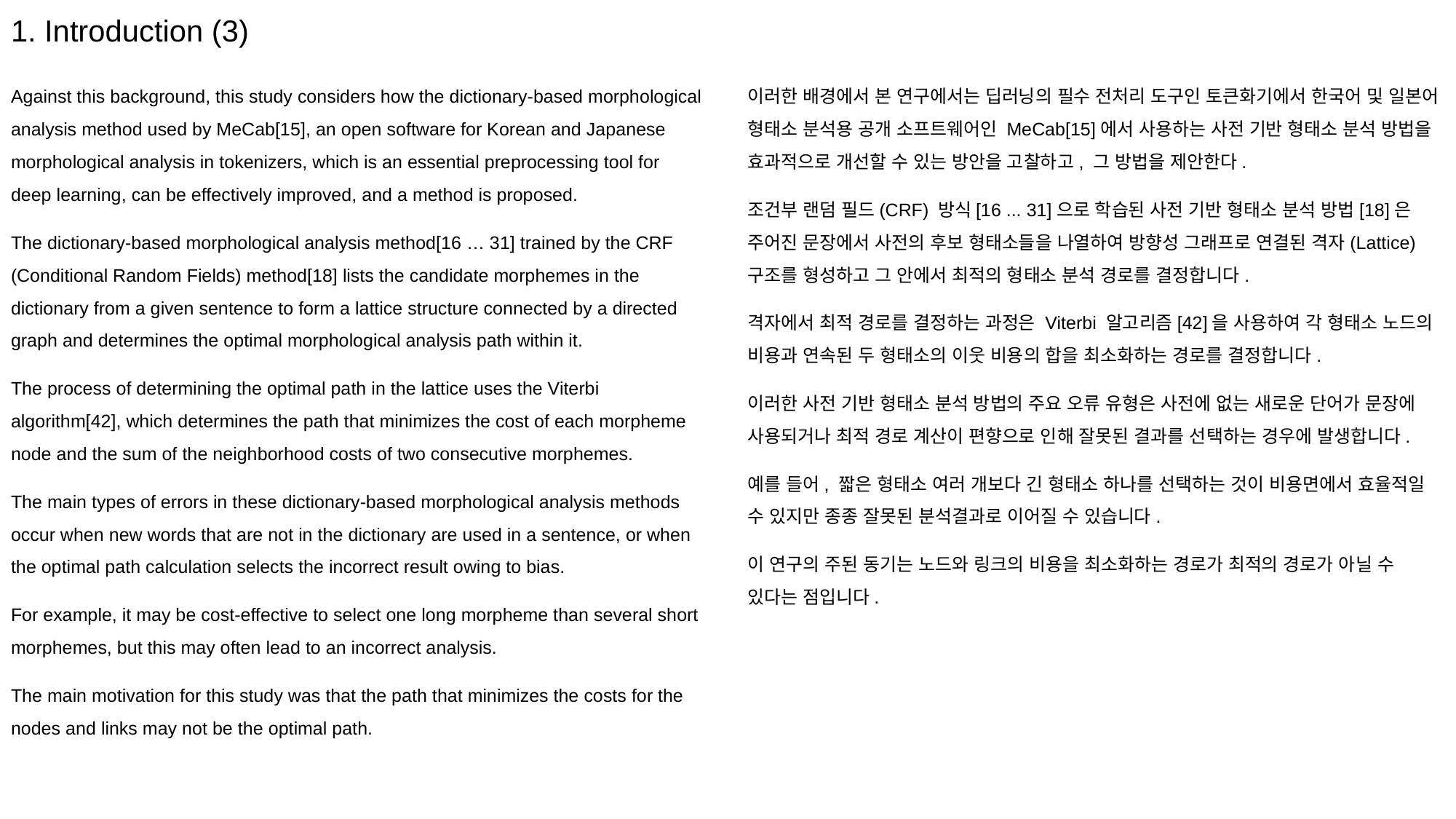

# 1. Introduction (3)
Against this background, this study considers how the dictionary-based morphological analysis method used by MeCab[15], an open software for Korean and Japanese morphological analysis in tokenizers, which is an essential preprocessing tool for deep learning, can be effectively improved, and a method is proposed.
The dictionary-based morphological analysis method[16 … 31] trained by the CRF (Conditional Random Fields) method[18] lists the candidate morphemes in the dictionary from a given sentence to form a lattice structure connected by a directed graph and determines the optimal morphological analysis path within it.
The process of determining the optimal path in the lattice uses the Viterbi algorithm[42], which determines the path that minimizes the cost of each morpheme node and the sum of the neighborhood costs of two consecutive morphemes.
The main types of errors in these dictionary-based morphological analysis methods occur when new words that are not in the dictionary are used in a sentence, or when the optimal path calculation selects the incorrect result owing to bias.
For example, it may be cost-effective to select one long morpheme than several short morphemes, but this may often lead to an incorrect analysis.
The main motivation for this study was that the path that minimizes the costs for the nodes and links may not be the optimal path.
이러한 배경에서 본 연구에서는 딥러닝의 필수 전처리 도구인 토큰화기에서 한국어 및 일본어 형태소 분석용 공개 소프트웨어인 MeCab[15]에서 사용하는 사전 기반 형태소 분석 방법을 효과적으로 개선할 수 있는 방안을 고찰하고, 그 방법을 제안한다.
조건부 랜덤 필드(CRF) 방식[16 ... 31]으로 학습된 사전 기반 형태소 분석 방법[18]은 주어진 문장에서 사전의 후보 형태소들을 나열하여 방향성 그래프로 연결된 격자(Lattice) 구조를 형성하고 그 안에서 최적의 형태소 분석 경로를 결정합니다.
격자에서 최적 경로를 결정하는 과정은 Viterbi 알고리즘[42]을 사용하여 각 형태소 노드의 비용과 연속된 두 형태소의 이웃 비용의 합을 최소화하는 경로를 결정합니다.
이러한 사전 기반 형태소 분석 방법의 주요 오류 유형은 사전에 없는 새로운 단어가 문장에 사용되거나 최적 경로 계산이 편향으로 인해 잘못된 결과를 선택하는 경우에 발생합니다.
예를 들어, 짧은 형태소 여러 개보다 긴 형태소 하나를 선택하는 것이 비용면에서 효율적일 수 있지만 종종 잘못된 분석결과로 이어질 수 있습니다.
이 연구의 주된 동기는 노드와 링크의 비용을 최소화하는 경로가 최적의 경로가 아닐 수 있다는 점입니다.